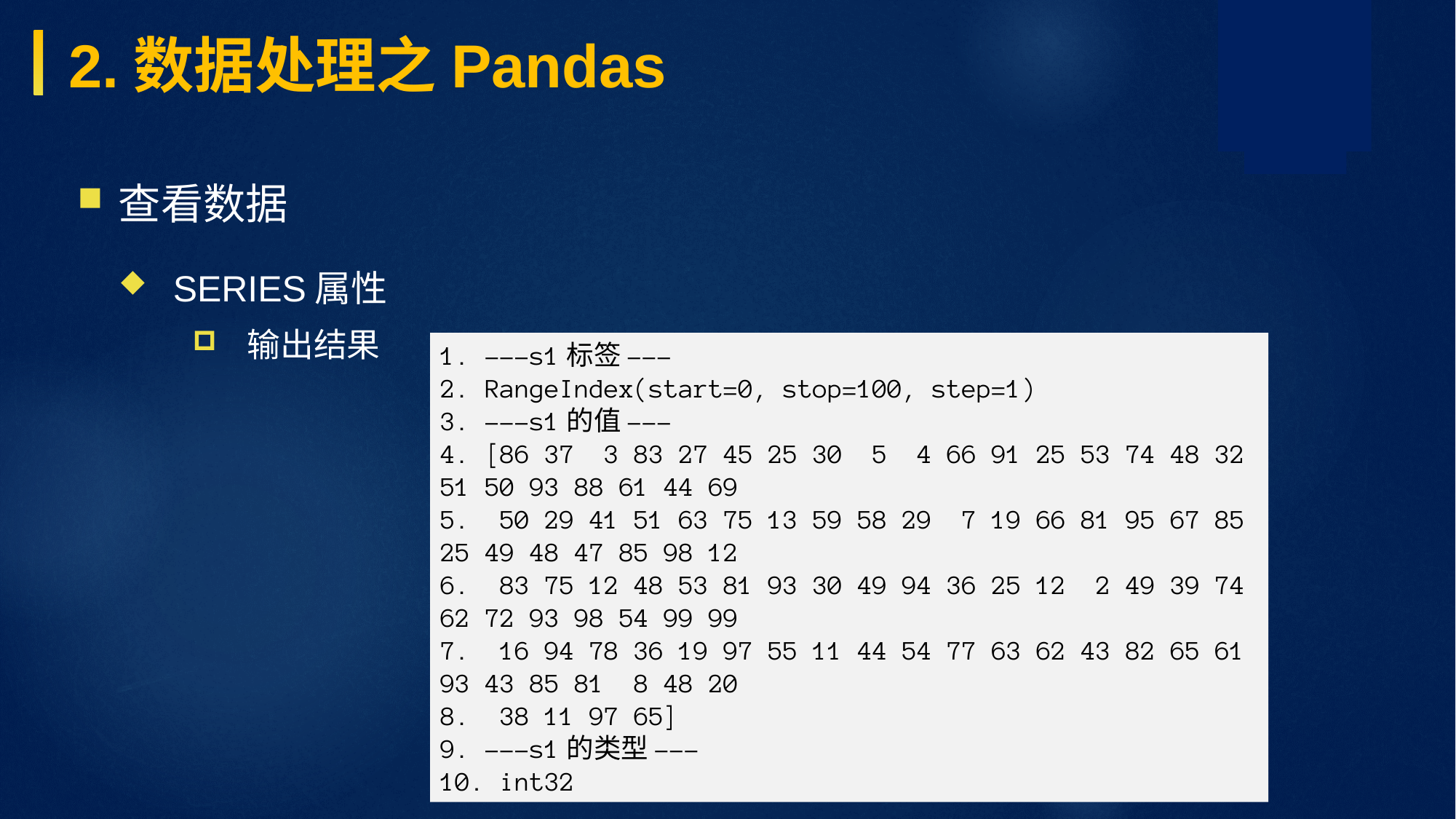

2.数据处理之Pandas
查看数据
Series属性
输出结果

1. ---s1标签---    2. RangeIndex(start=0, stop=100, step=1)    3. ---s1的值---    4. [86 37  3 83 27 45 25 30  5  4 66 91 25 53 74 48 32 51 50 93 88 61 44 69    5.  50 29 41 51 63 75 13 59 58 29  7 19 66 81 95 67 85 25 49 48 47 85 98 12    6.  83 75 12 48 53 81 93 30 49 94 36 25 12  2 49 39 74 62 72 93 98 54 99 99    7.  16 94 78 36 19 97 55 11 44 54 77 63 62 43 82 65 61 93 43 85 81  8 48 20    8.  38 11 97 65]    9. ---s1的类型---    10. int32